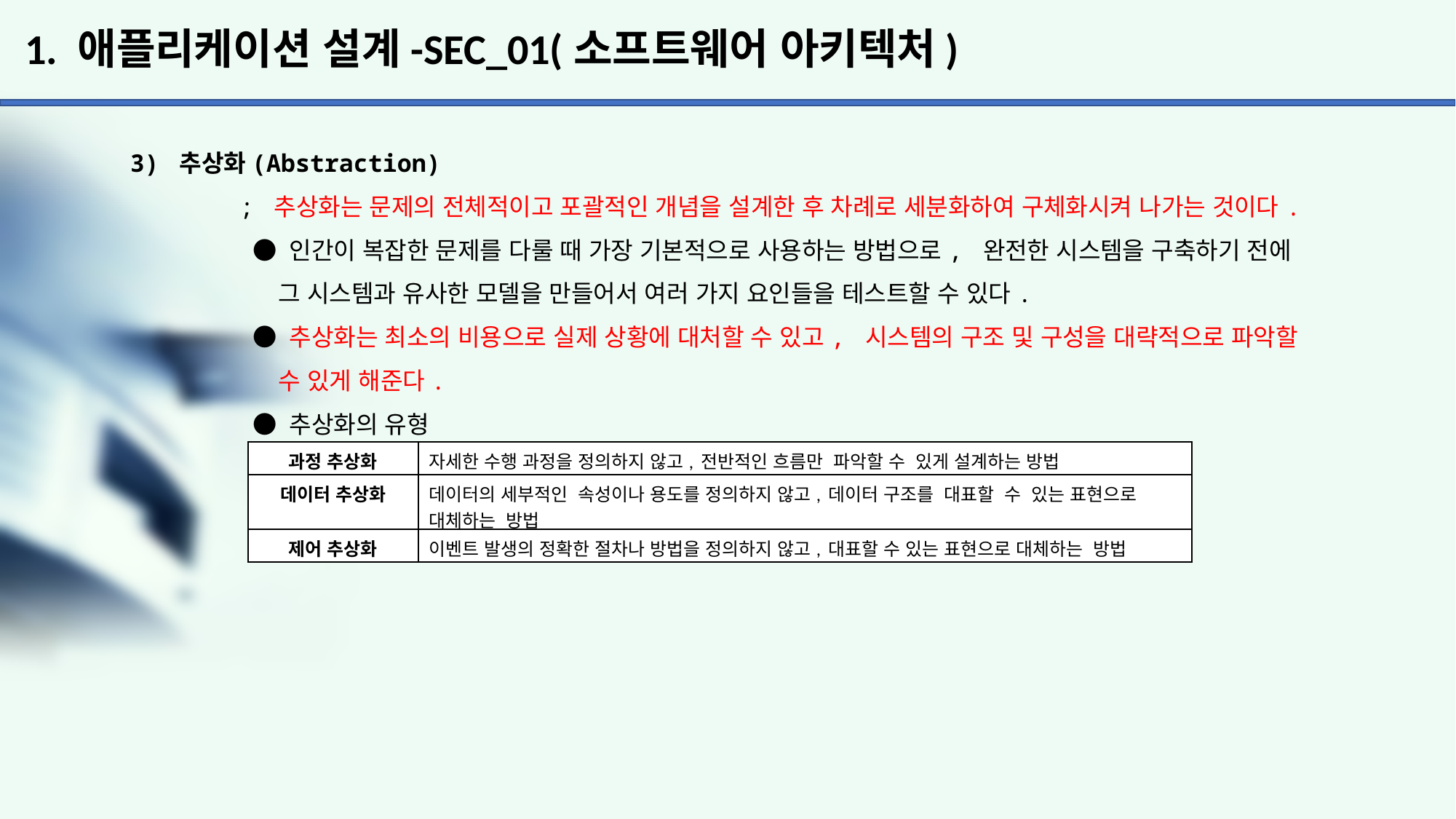

# 1. 애플리케이션 설계-SEC_01(소프트웨어 아키텍처)
3) 추상화(Abstraction)
	; 추상화는 문제의 전체적이고 포괄적인 개념을 설계한 후 차례로 세분화하여 구체화시켜 나가는 것이다.
	  ● 인간이 복잡한 문제를 다룰 때 가장 기본적으로 사용하는 방법으로, 완전한 시스템을 구축하기 전에
	     그 시스템과 유사한 모델을 만들어서 여러 가지 요인들을 테스트할 수 있다.
	  ● 추상화는 최소의 비용으로 실제 상황에 대처할 수 있고, 시스템의 구조 및 구성을 대략적으로 파악할
	     수 있게 해준다.
 	  ● 추상화의 유형
| 과정 추상화 | 자세한 수행 과정을 정의하지 않고, 전반적인 흐름만 파악할 수 있게 설계하는 방법 |
| --- | --- |
| 데이터 추상화 | 데이터의 세부적인 속성이나 용도를 정의하지 않고, 데이터 구조를 대표할 수 있는 표현으로 대체하는 방법 |
| 제어 추상화 | 이벤트 발생의 정확한 절차나 방법을 정의하지 않고, 대표할 수 있는 표현으로 대체하는 방법 |